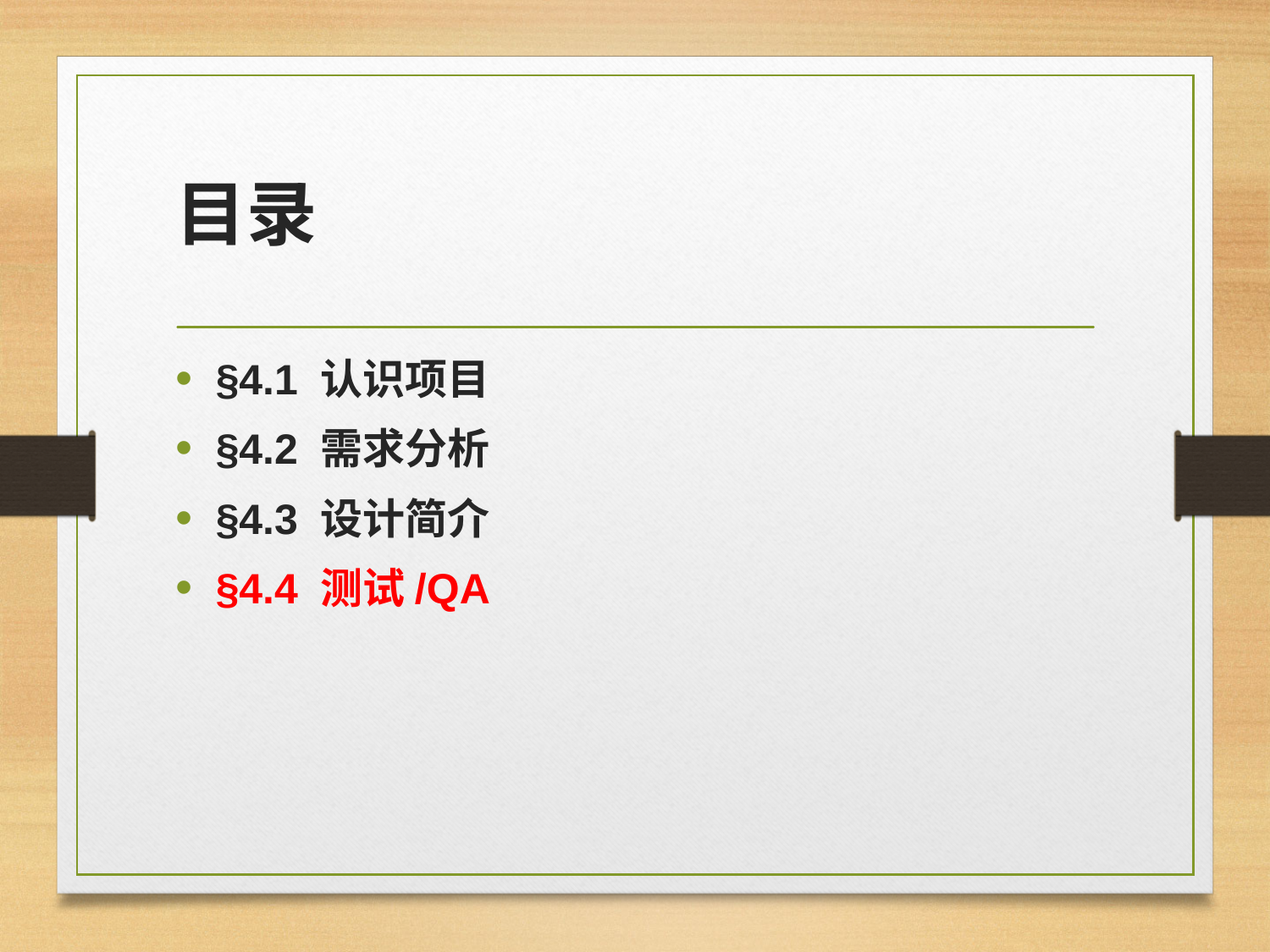

# 目录
§4.1 认识项目
§4.2 需求分析
§4.3 设计简介
§4.4 测试/QA